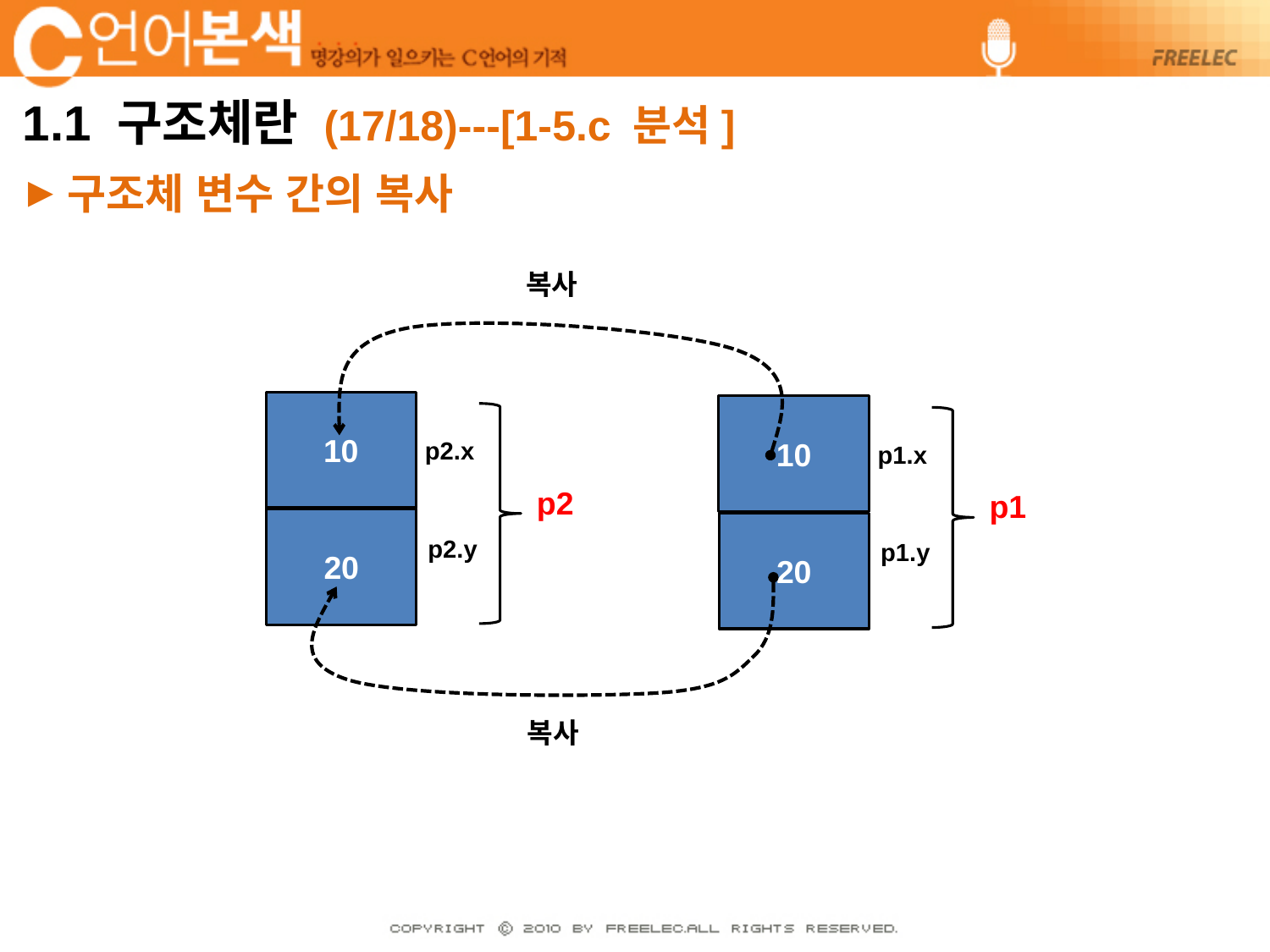

# 1.1 구조체란 (17/18)---[1-5.c 분석]
구조체 변수 간의 복사

복사

10
10

p2.x
p1.x
p2
p1
20
20
p2.y
p1.y

복사